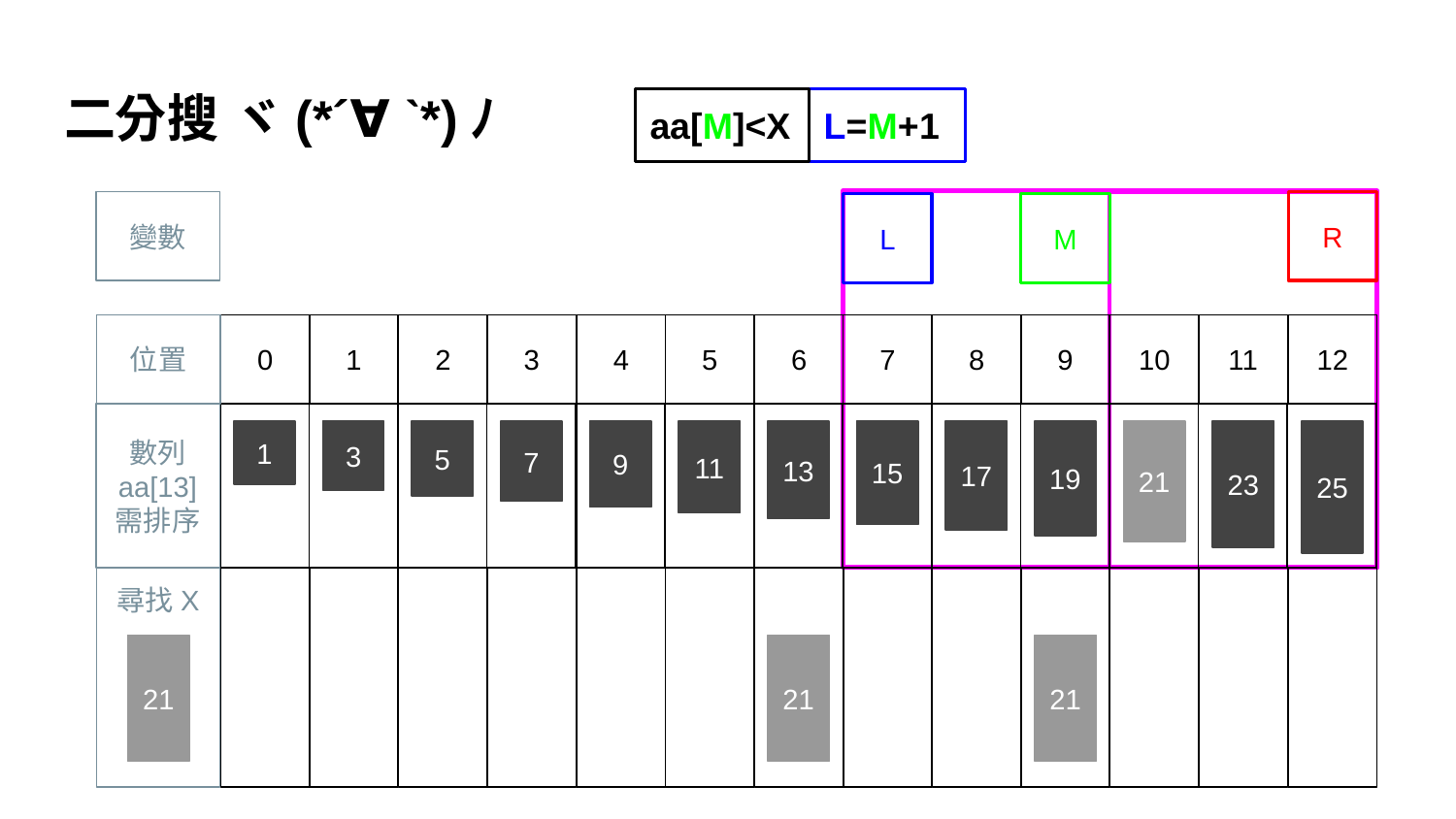

# 二分搜 ヾ(*´∀ ˋ*)ﾉ
aa[M]<X
L=M+1

變數
R
L
M
位置
0
1
2
3
4
5
6
7
8
9
10
11
12
數列
aa[13]
需排序

1
3
5
7
9
11
13
15
17
19
21
23
25
尋找X

21
21
21